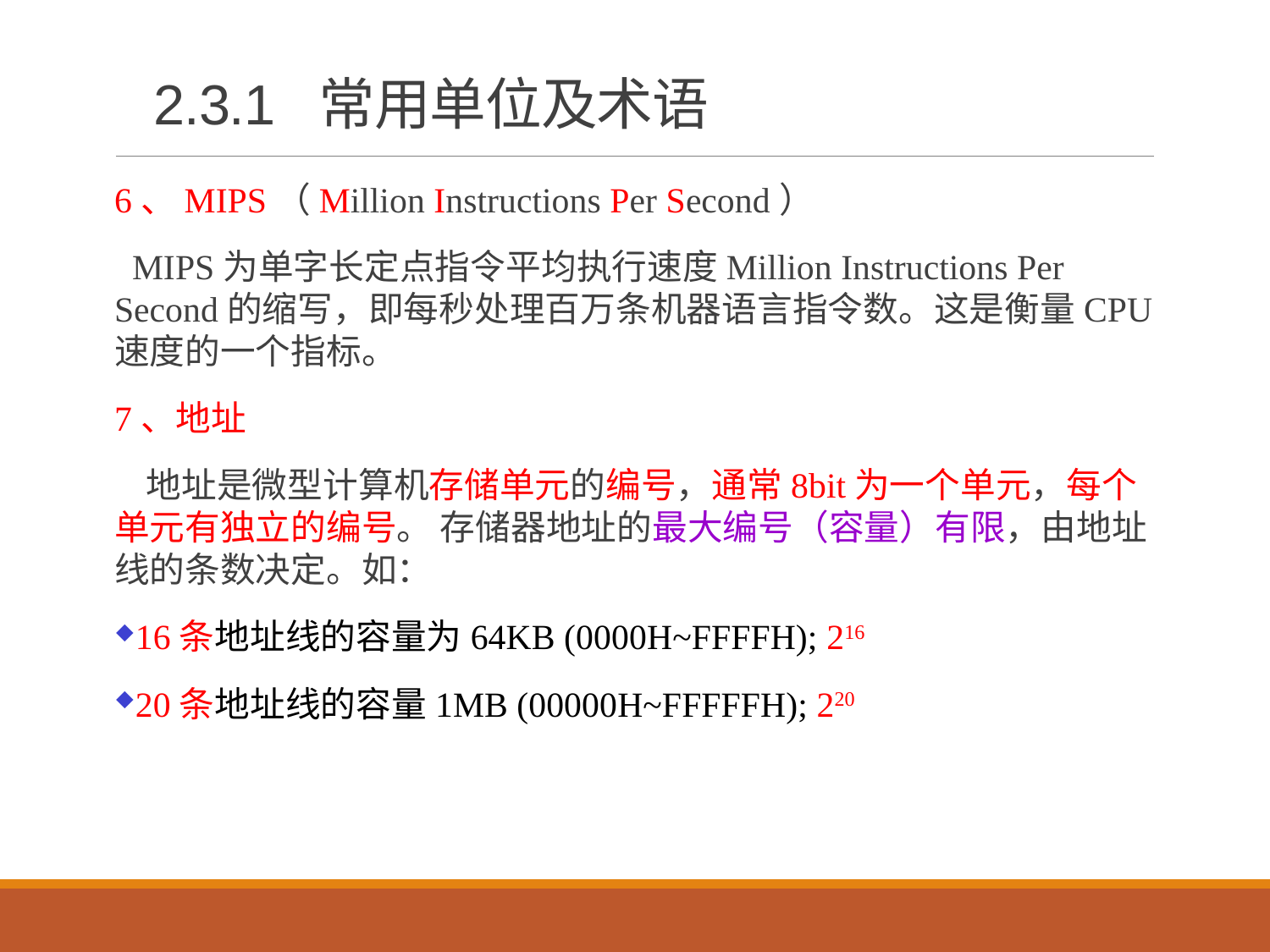

# 2.3.1  常用单位及术语
6、MIPS（Million Instructions Per Second）
  MIPS为单字长定点指令平均执行速度Million Instructions Per Second的缩写，即每秒处理百万条机器语言指令数。这是衡量CPU速度的一个指标。
7、地址
   地址是微型计算机存储单元的编号，通常8bit为一个单元，每个单元有独立的编号。 存储器地址的最大编号（容量）有限，由地址线的条数决定。如：
16条地址线的容量为64KB (0000H~FFFFH); 216
20条地址线的容量1MB (00000H~FFFFFH); 220